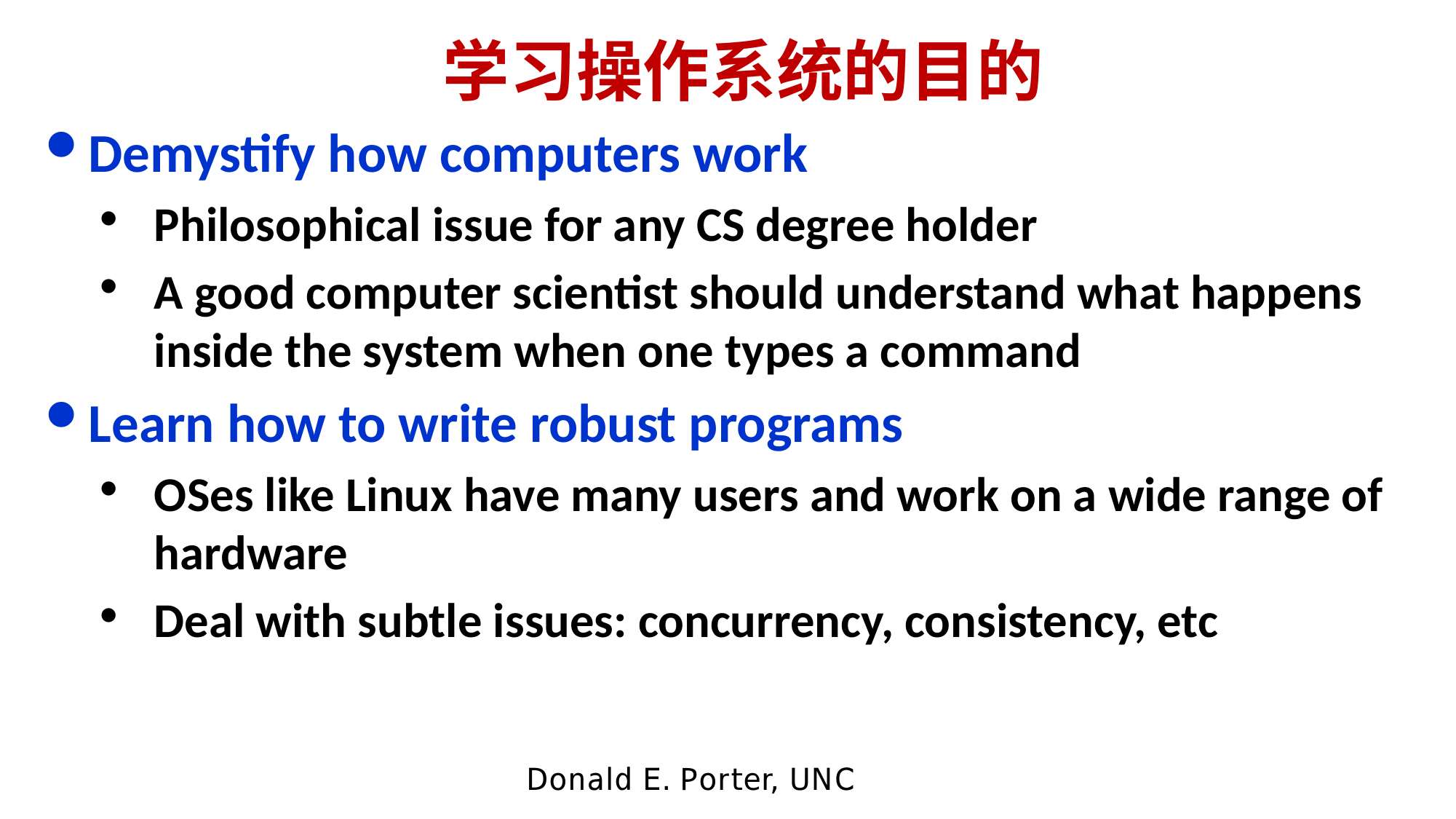

学习操作系统的目的
Demystify how computers work
Philosophical issue for any CS degree holder
A good computer scientist should understand what happens inside the system when one types a command
Learn how to write robust programs
OSes like Linux have many users and work on a wide range of hardware
Deal with subtle issues: concurrency, consistency, etc
Donald E. Porter, UNC